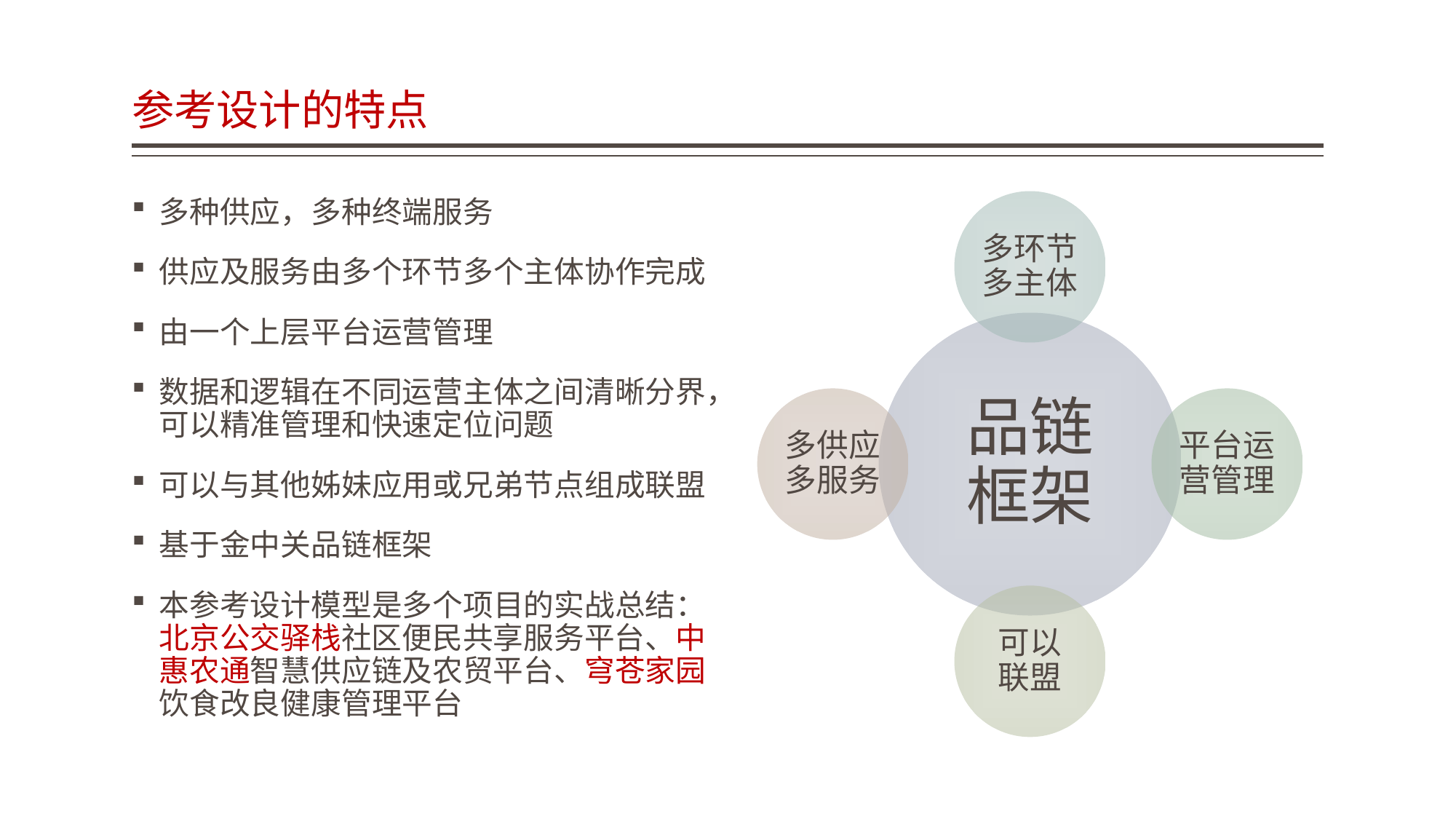

# 参考设计的特点
多种供应，多种终端服务
供应及服务由多个环节多个主体协作完成
由一个上层平台运营管理
数据和逻辑在不同运营主体之间清晰分界，可以精准管理和快速定位问题
可以与其他姊妹应用或兄弟节点组成联盟
基于金中关品链框架
本参考设计模型是多个项目的实战总结：北京公交驿栈社区便民共享服务平台、中惠农通智慧供应链及农贸平台、穹苍家园饮食改良健康管理平台

品链
框架
多环节多主体
平台运营管理
可以
联盟
多供应
多服务